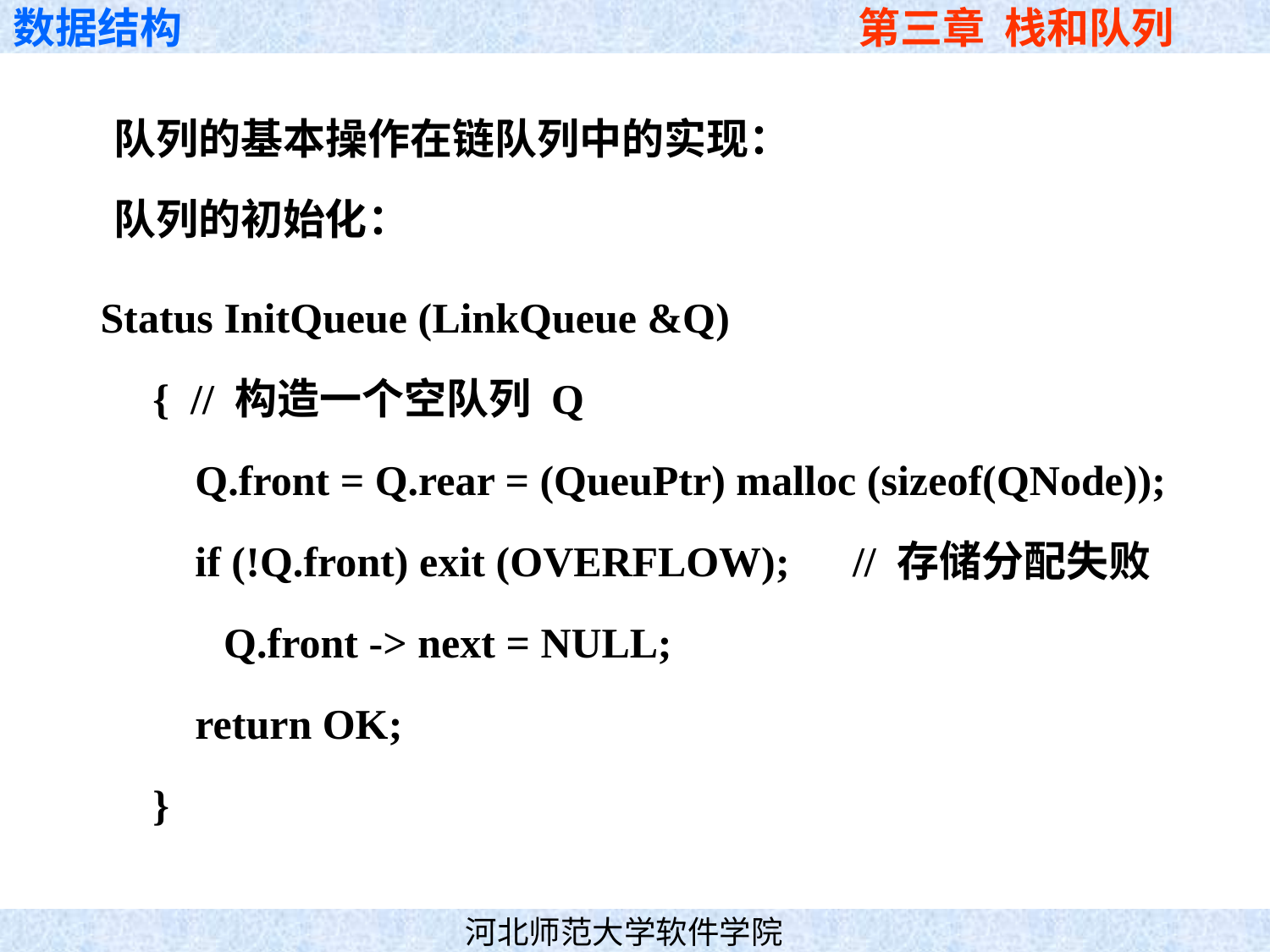

队列的基本操作在链队列中的实现：
队列的初始化：
Status InitQueue (LinkQueue &Q)
　{  // 构造一个空队列 Q
　　Q.front = Q.rear = (QueuPtr) malloc (sizeof(QNode));
　　if (!Q.front) exit (OVERFLOW);　// 存储分配失败
　   　Q.front -> next = NULL;
　　return OK;
　}